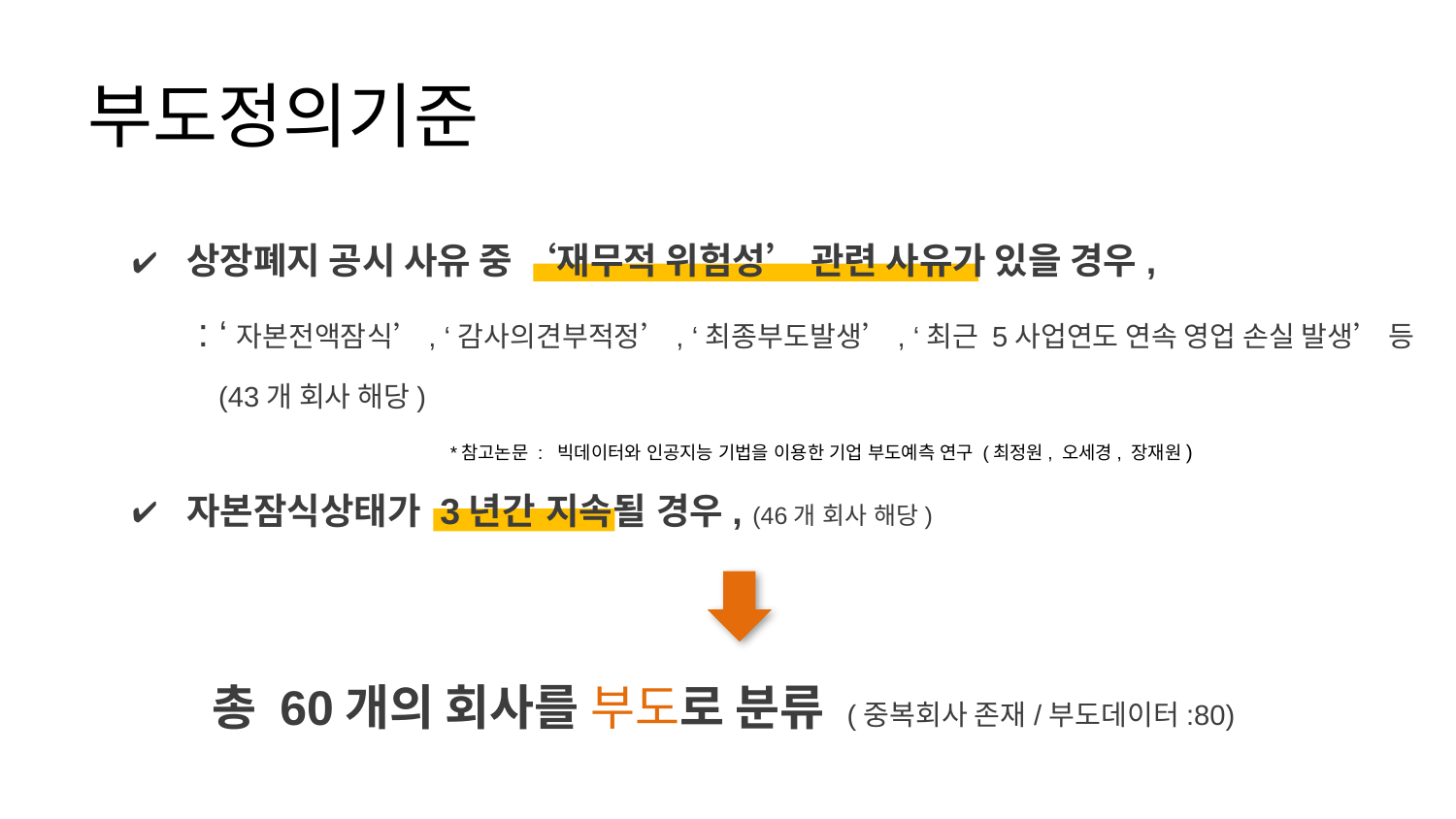

부도정의기준

상장폐지 공시 사유 중 ‘재무적 위험성’ 관련 사유가 있을 경우,
 : ‘자본전액잠식’, ‘감사의견부적정’, ‘최종부도발생’, ‘최근 5사업연도 연속 영업 손실 발생’ 등
    (43개 회사 해당)

                                                         *참고논문 :  빅데이터와 인공지능 기법을 이용한 기업 부도예측 연구 (최정원, 오세경, 장재원)
자본잠식상태가 3년간 지속될 경우, (46개 회사 해당)

총 60개의 회사를 부도로 분류 (중복회사 존재/부도데이터:80)